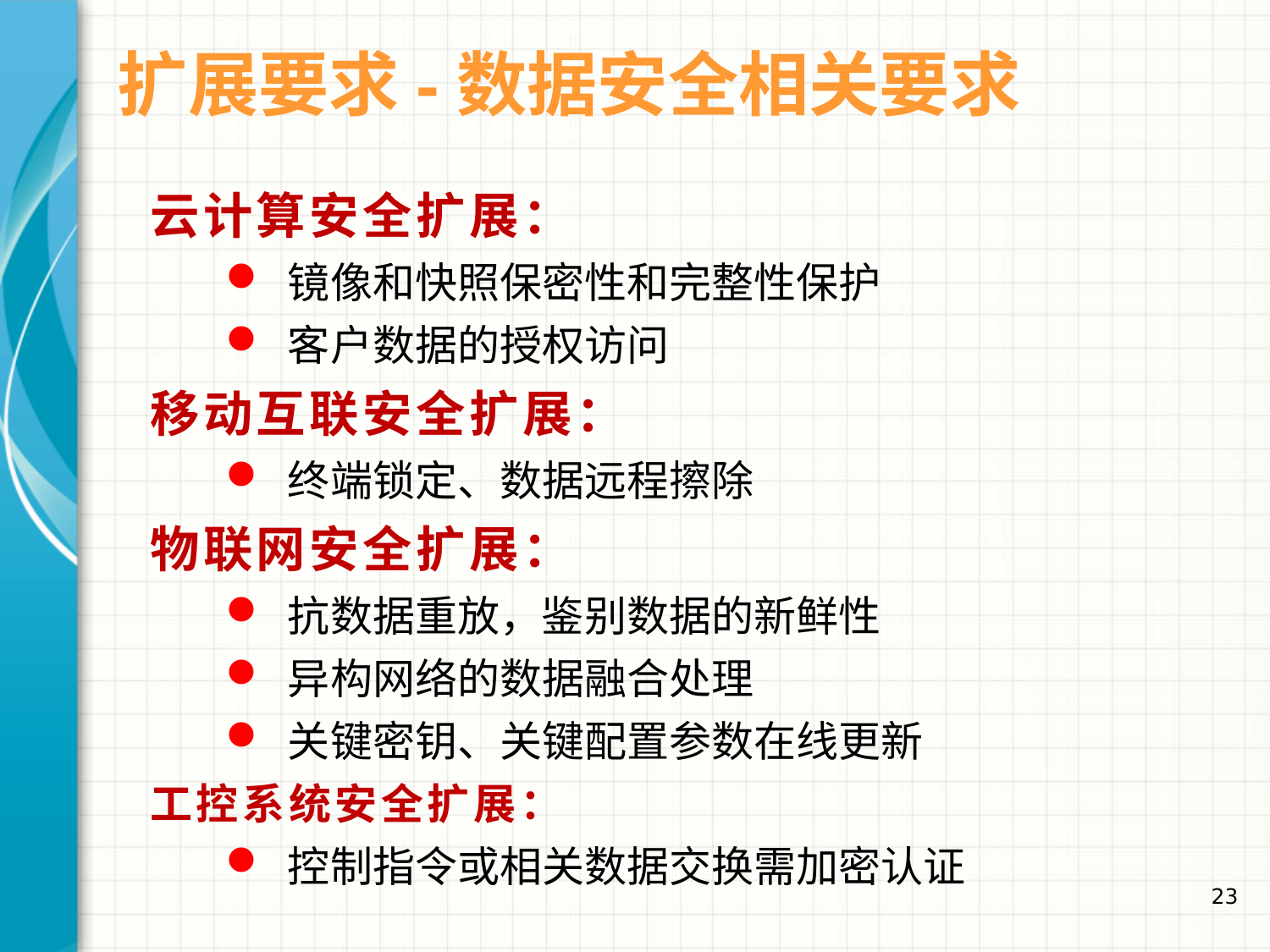

# 扩展要求-数据安全相关要求
云计算安全扩展：
镜像和快照保密性和完整性保护
客户数据的授权访问
移动互联安全扩展：
终端锁定、数据远程擦除
物联网安全扩展：
抗数据重放，鉴别数据的新鲜性
异构网络的数据融合处理
关键密钥、关键配置参数在线更新
工控系统安全扩展：
控制指令或相关数据交换需加密认证

23